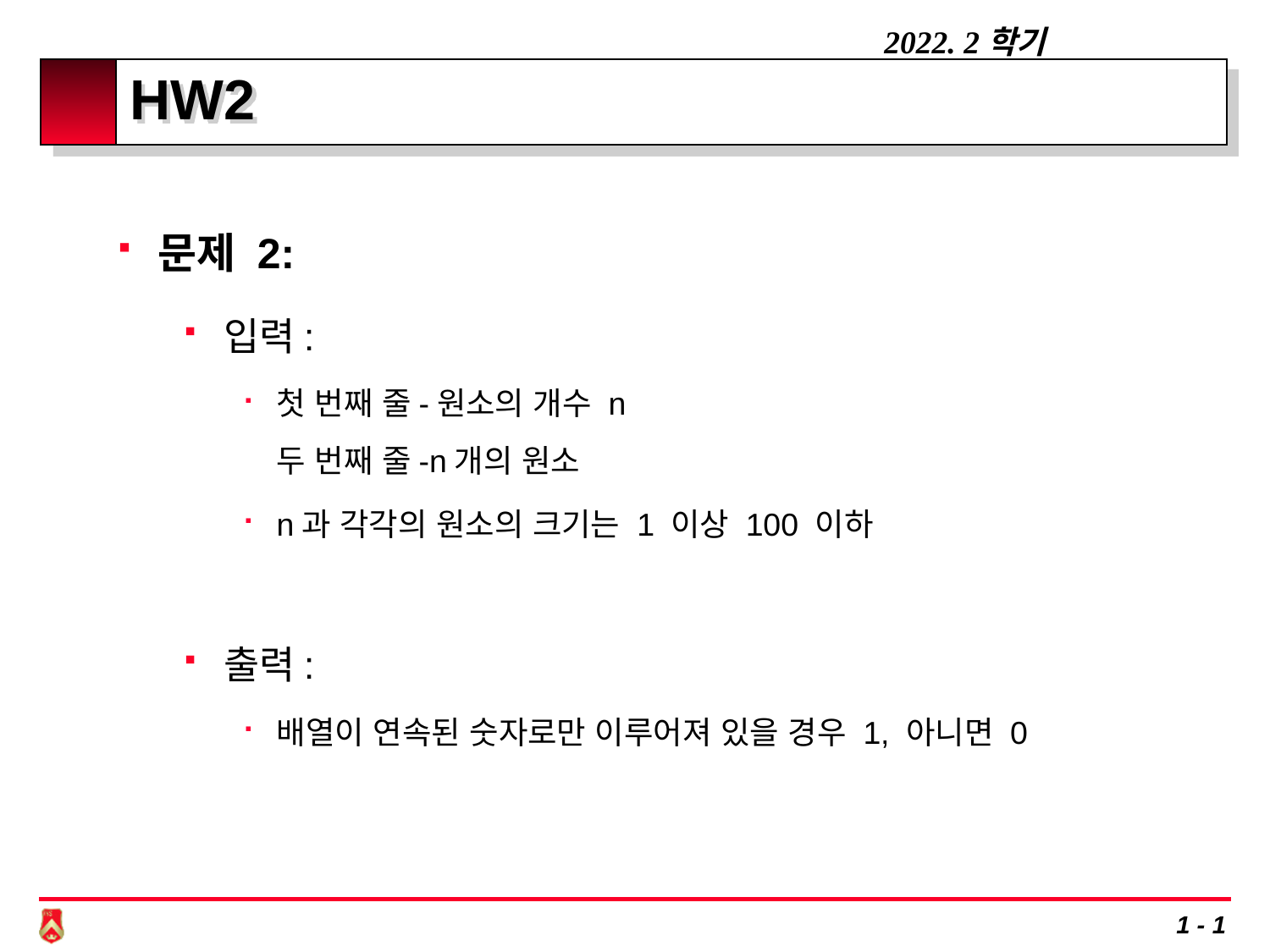

# HW2

문제 2:
입력:
첫 번째 줄-원소의 개수 n
두 번째 줄-n개의 원소
n과 각각의 원소의 크기는 1 이상 100 이하

출력:
배열이 연속된 숫자로만 이루어져 있을 경우 1, 아니면 0

1 - 1